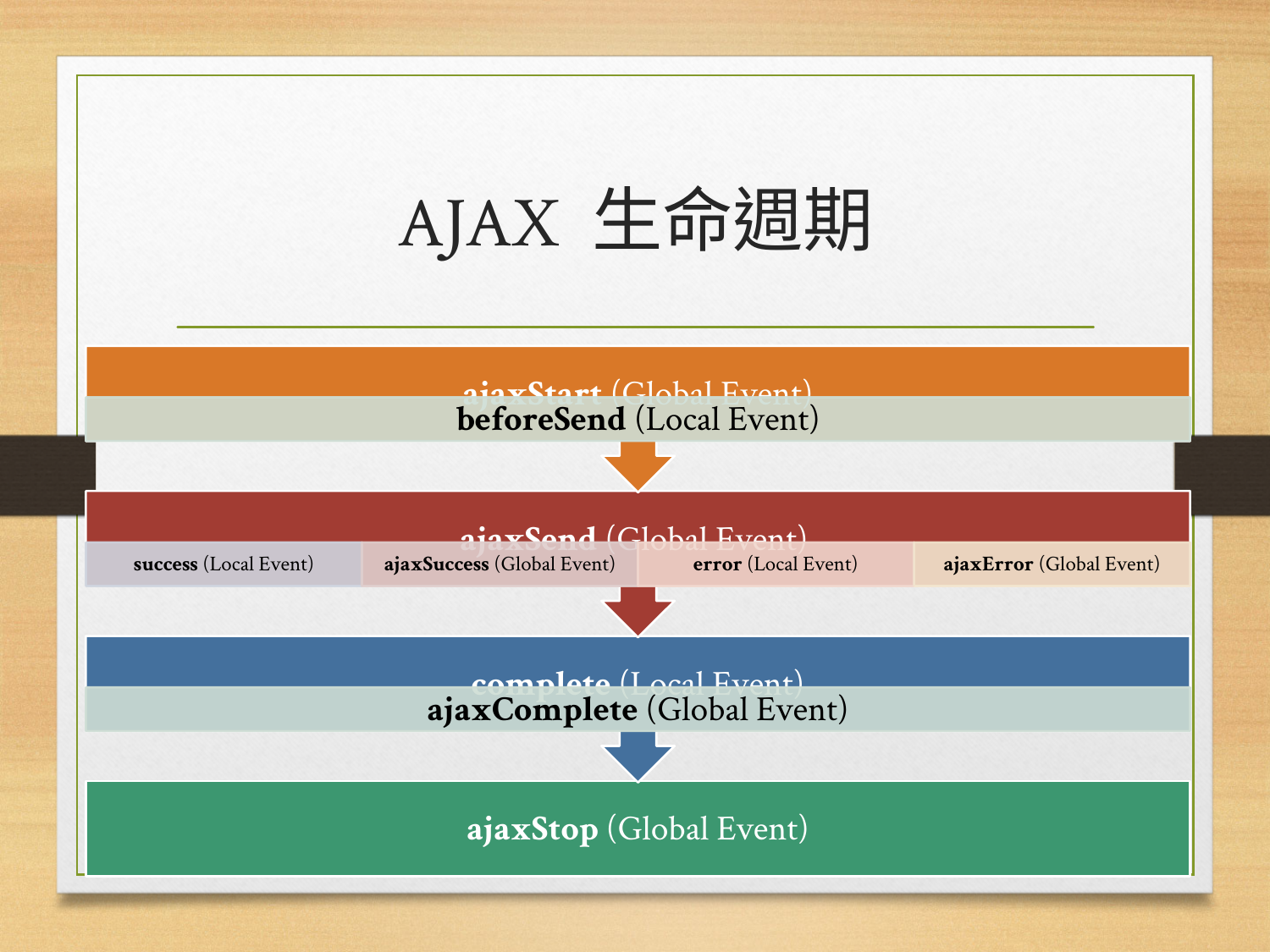

# AJAX 生命週期
ajaxStop (Global Event)
complete (Local Event)
ajaxComplete (Global Event)
ajaxSend (Global Event)
success (Local Event)
ajaxSuccess (Global Event)
error (Local Event)
ajaxError (Global Event)
ajaxStart (Global Event)
beforeSend (Local Event)